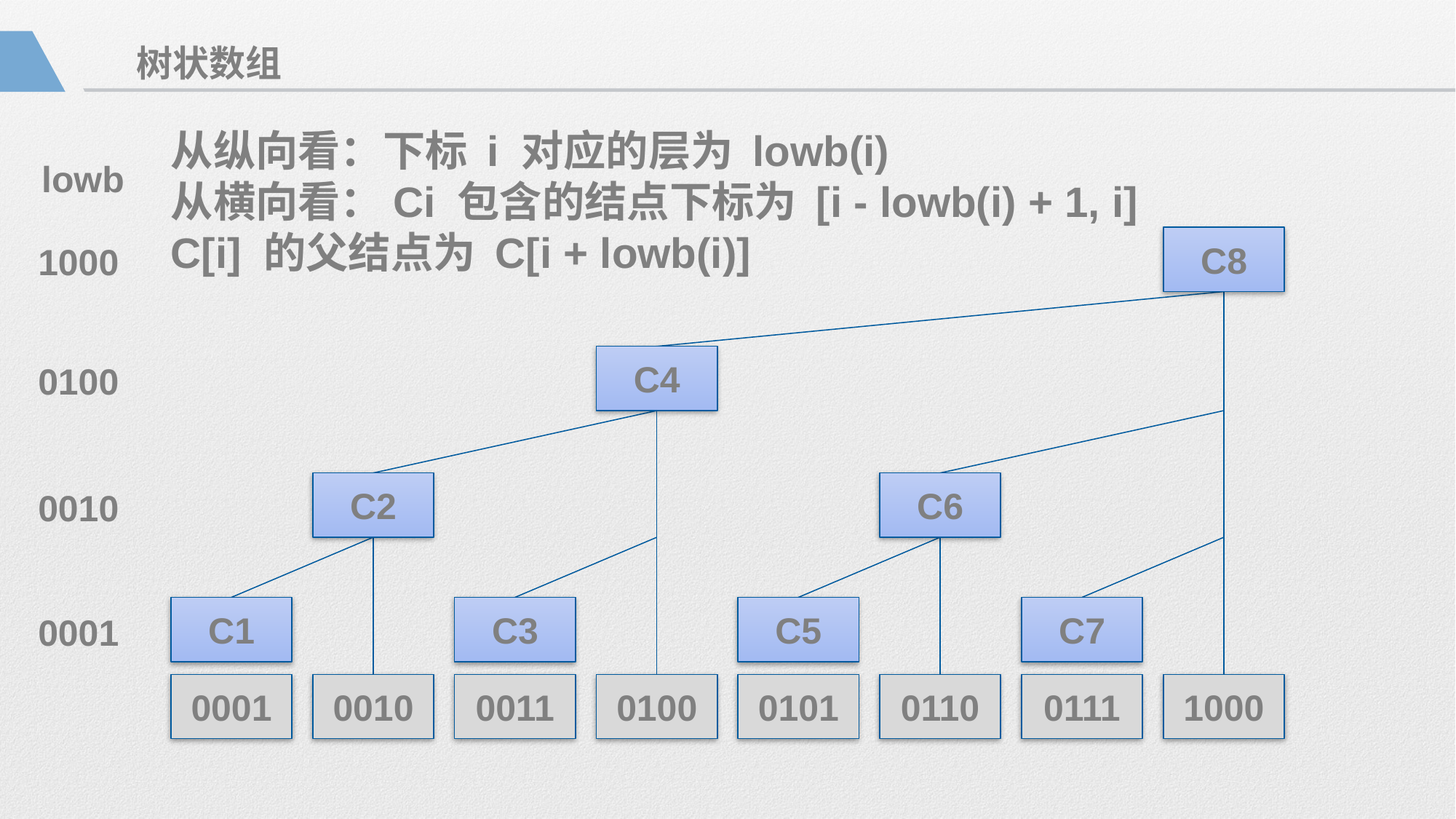

树状数组
从纵向看：下标 i 对应的层为 lowb(i)
从横向看：Ci 包含的结点下标为 [i - lowb(i) + 1, i]
C[i] 的父结点为 C[i + lowb(i)]
lowb
1000
0100
0010
0001
C8
C4
C2
C6
C1
C3
C5
C7
0001
0010
0011
0100
0101
0110
0111
1000